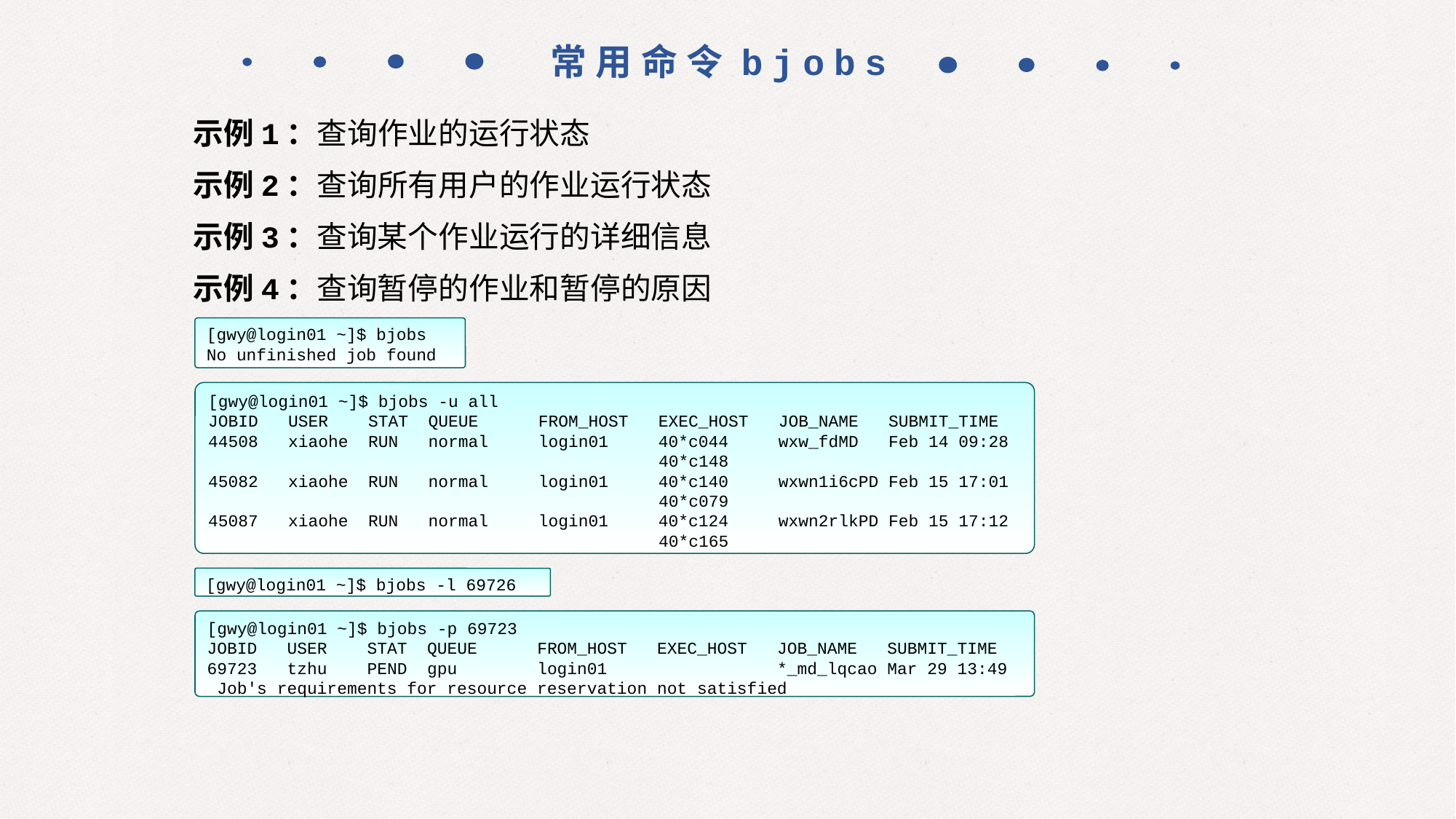

常用命令bjobs

示例1：查询作业的运行状态
示例2：查询所有用户的作业运行状态
示例3：查询某个作业运行的详细信息
示例4：查询暂停的作业和暂停的原因

[gwy@login01 ~]$ bjobs
No unfinished job found
[gwy@login01 ~]$ bjobs -u all
JOBID   USER    STAT  QUEUE      FROM_HOST   EXEC_HOST   JOB_NAME   SUBMIT_TIME
44508   xiaohe  RUN   normal     login01     40*c044     wxw_fdMD   Feb 14 09:28
                                             40*c148
45082   xiaohe  RUN   normal     login01     40*c140     wxwn1i6cPD Feb 15 17:01
                                             40*c079
45087   xiaohe  RUN   normal     login01     40*c124     wxwn2rlkPD Feb 15 17:12
                                             40*c165
[gwy@login01 ~]$ bjobs -l 69726
[gwy@login01 ~]$ bjobs -p 69723
JOBID   USER    STAT  QUEUE      FROM_HOST   EXEC_HOST   JOB_NAME   SUBMIT_TIME
69723   tzhu    PEND  gpu        login01                 *_md_lqcao Mar 29 13:49
 Job's requirements for resource reservation not satisfied